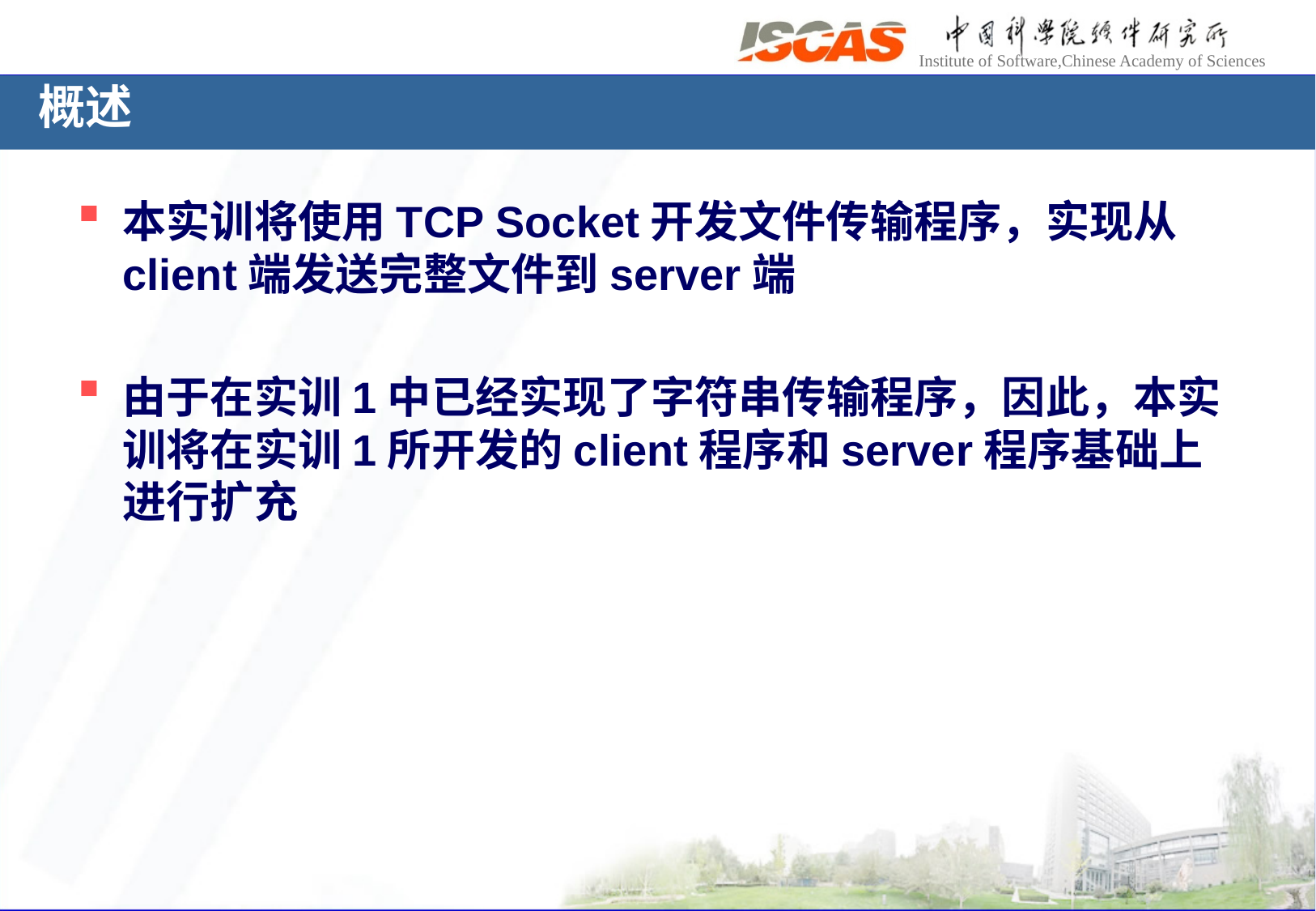

概述
本实训将使用TCP Socket开发文件传输程序，实现从client端发送完整文件到server端

由于在实训1中已经实现了字符串传输程序，因此，本实训将在实训1所开发的client程序和server程序基础上进行扩充